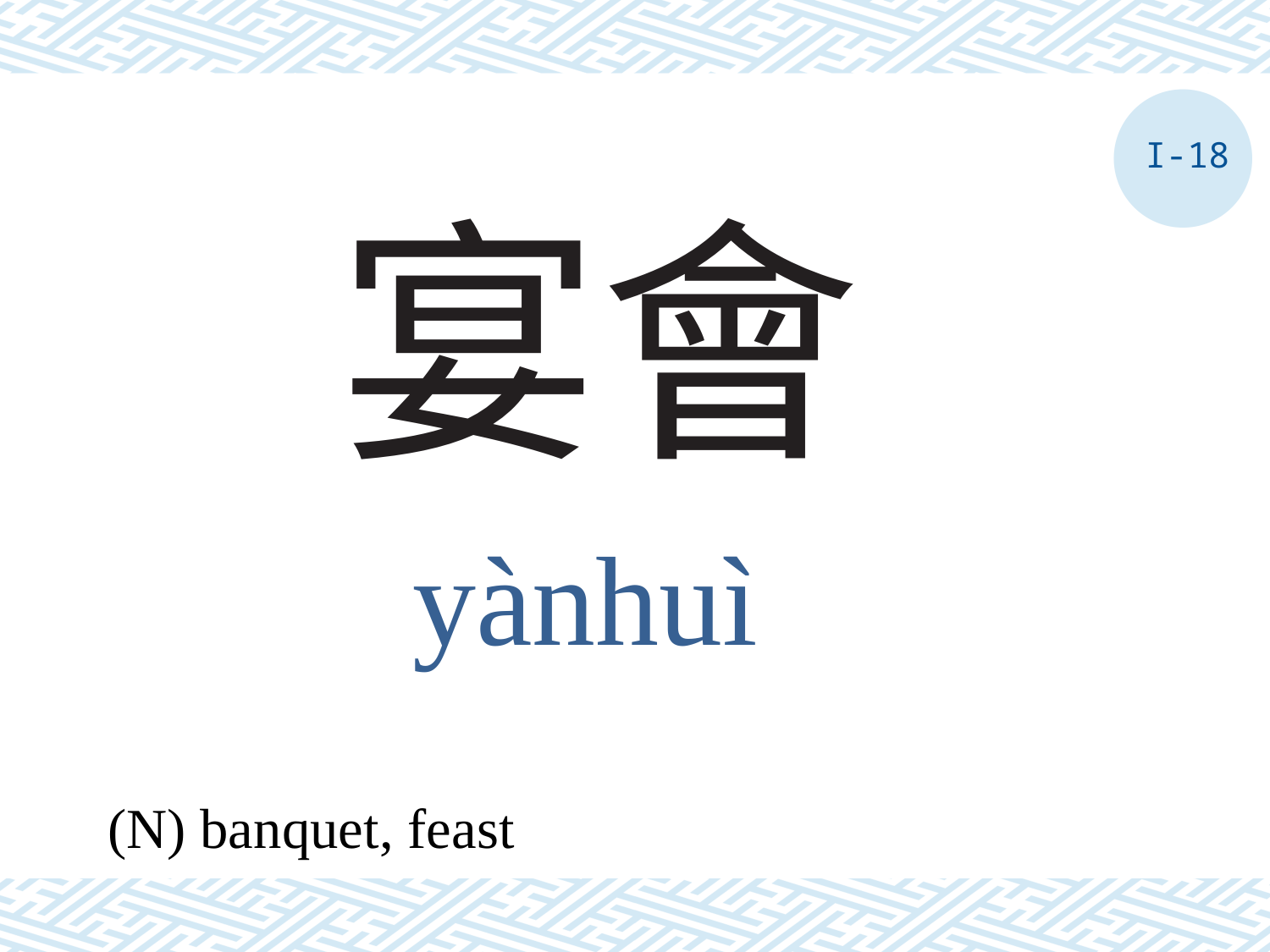

I-18

# 宴會
yànhuì
(N) banquet, feast